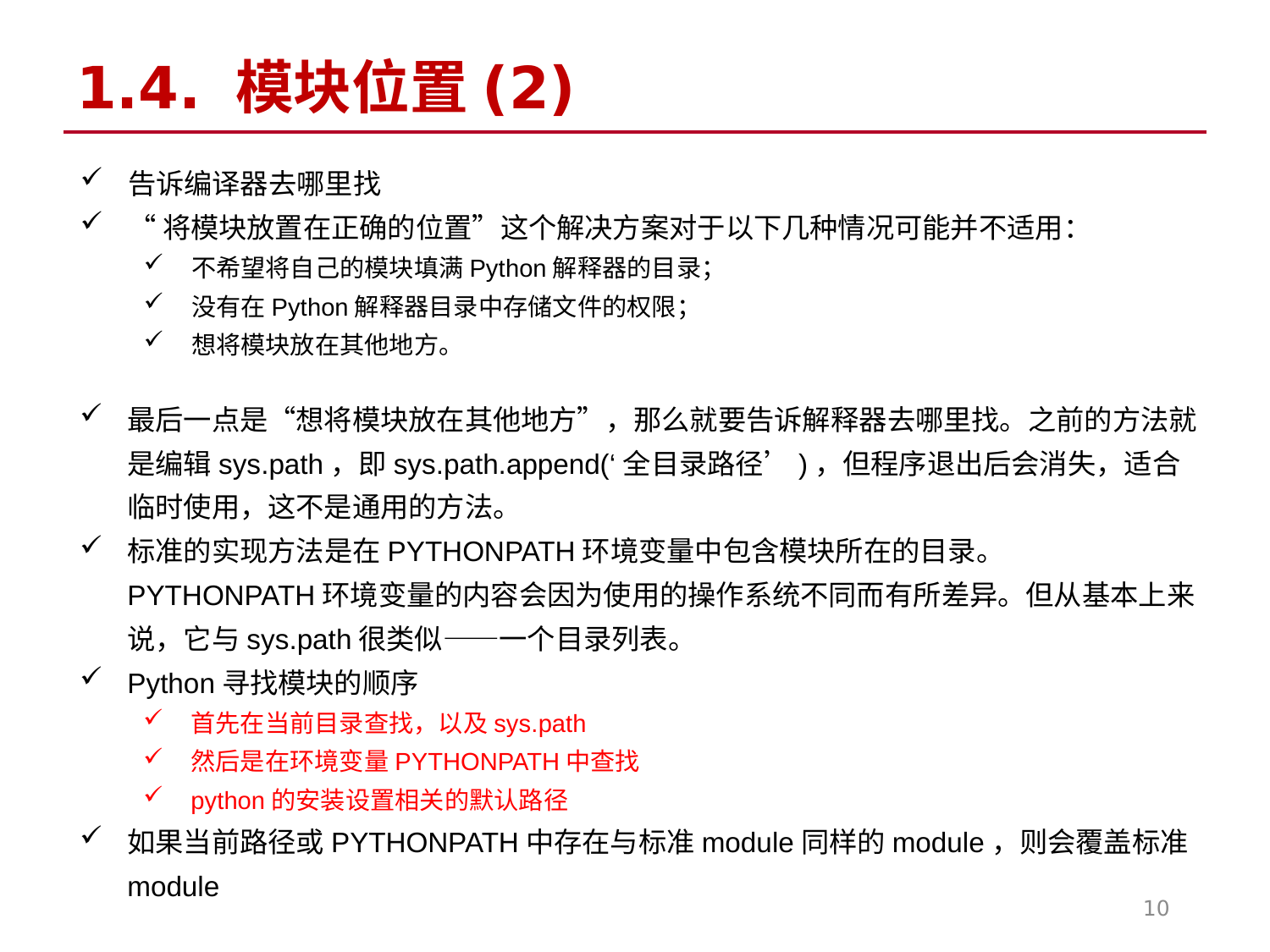

# 1.4. 模块位置(2)
告诉编译器去哪里找
“将模块放置在正确的位置”这个解决方案对于以下几种情况可能并不适用：
不希望将自己的模块填满Python解释器的目录；
没有在Python解释器目录中存储文件的权限；
想将模块放在其他地方。
最后一点是“想将模块放在其他地方”，那么就要告诉解释器去哪里找。之前的方法就是编辑sys.path，即sys.path.append(‘全目录路径’)，但程序退出后会消失，适合临时使用，这不是通用的方法。
标准的实现方法是在PYTHONPATH环境变量中包含模块所在的目录。 PYTHONPATH环境变量的内容会因为使用的操作系统不同而有所差异。但从基本上来说，它与sys.path很类似——一个目录列表。
Python寻找模块的顺序
首先在当前目录查找，以及sys.path
然后是在环境变量PYTHONPATH中查找
python的安装设置相关的默认路径
如果当前路径或PYTHONPATH中存在与标准module同样的module，则会覆盖标准module
10